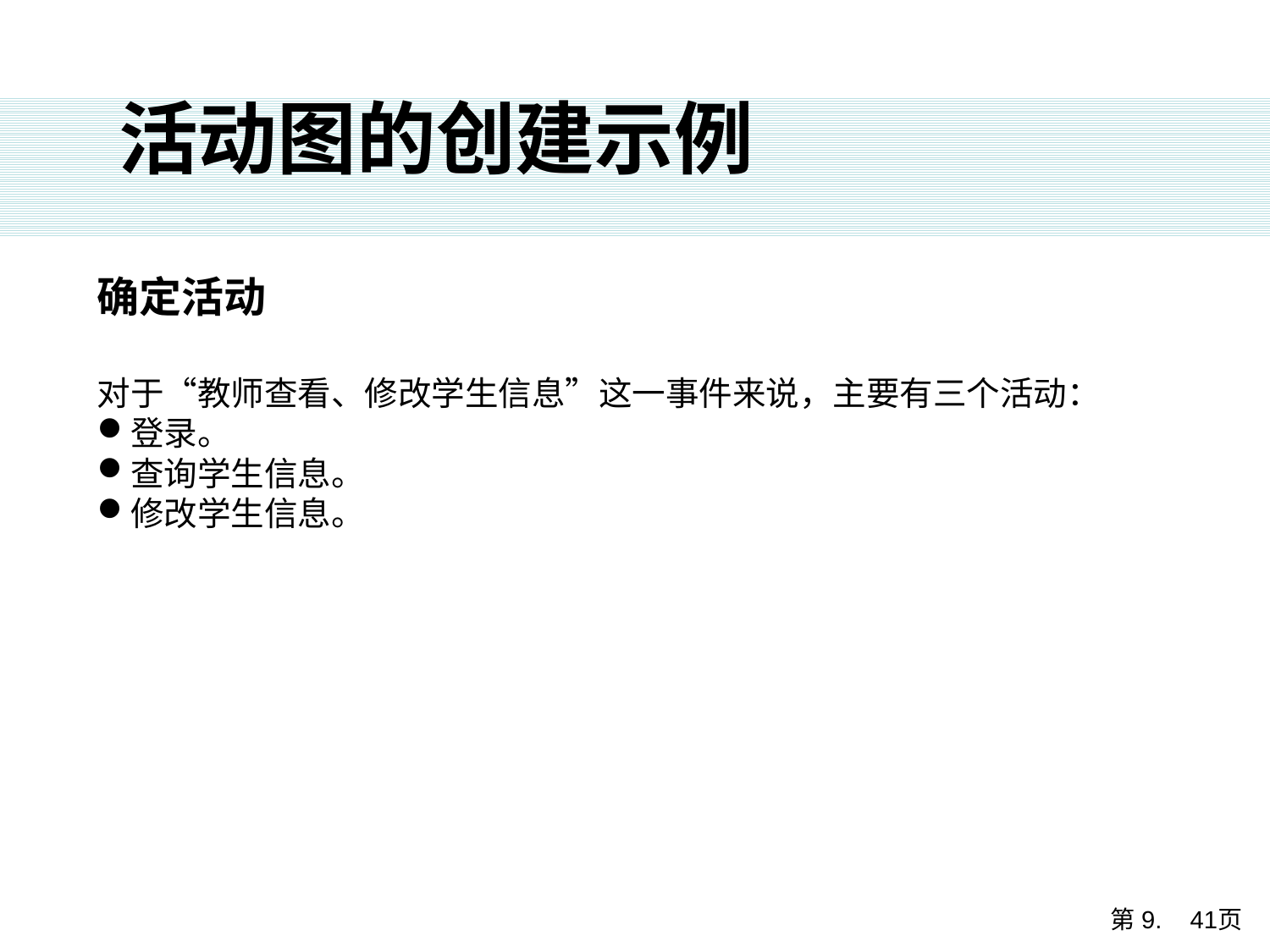

活动图的创建示例
确定活动

对于“教师查看、修改学生信息”这一事件来说，主要有三个活动：
登录。
查询学生信息。
修改学生信息。

第9.    41页